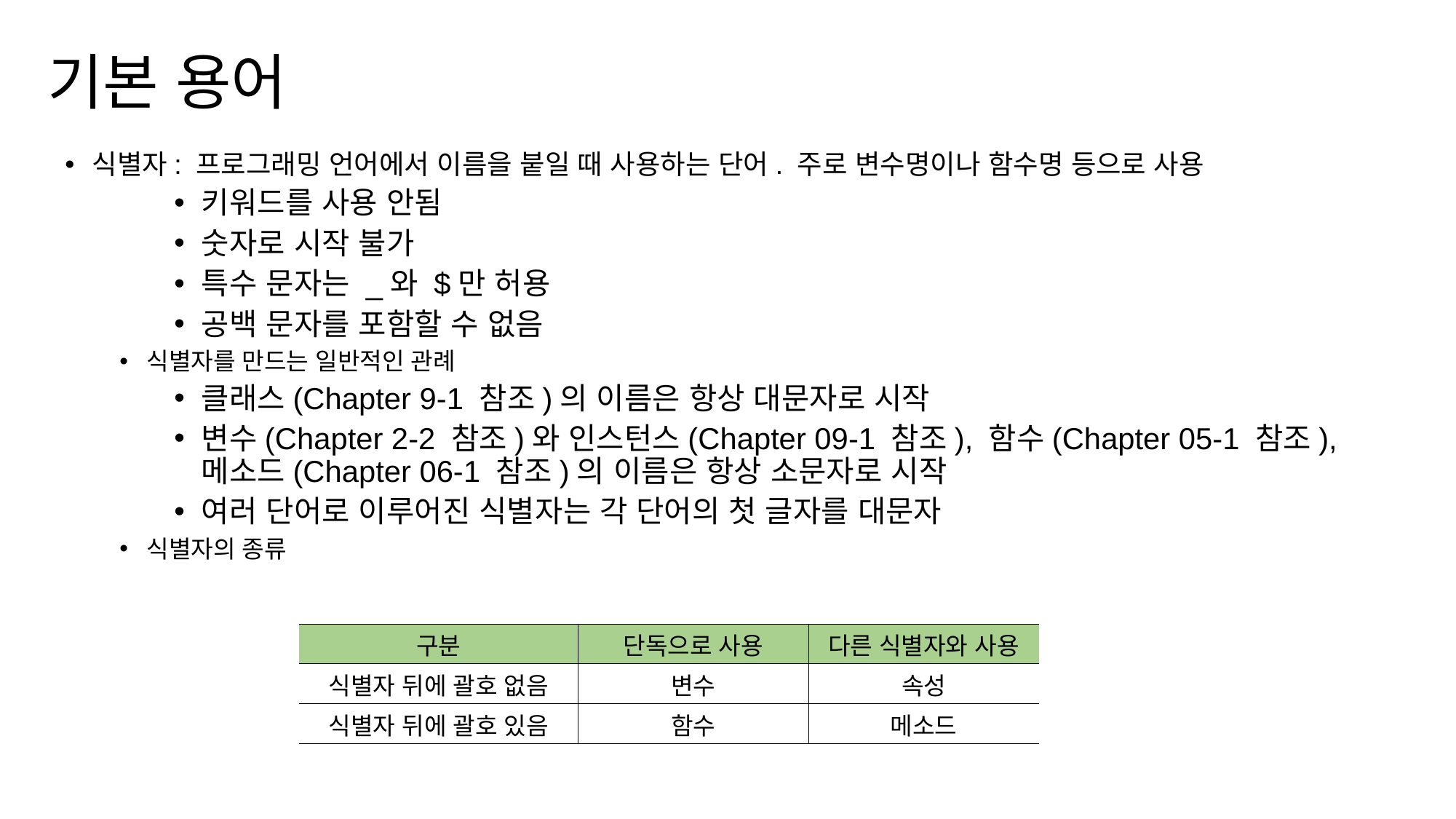

기본 용어
식별자: 프로그래밍 언어에서 이름을 붙일 때 사용하는 단어. 주로 변수명이나 함수명 등으로 사용
키워드를 사용 안됨
숫자로 시작 불가
특수 문자는 _와 $만 허용
공백 문자를 포함할 수 없음
식별자를 만드는 일반적인 관례
클래스(Chapter 9-1 참조)의 이름은 항상 대문자로 시작
변수(Chapter 2-2 참조)와 인스턴스(Chapter 09-1 참조), 함수(Chapter 05-1 참조), 메소드(Chapter 06-1 참조)의 이름은 항상 소문자로 시작
여러 단어로 이루어진 식별자는 각 단어의 첫 글자를 대문자
식별자의 종류
| 구분 | 단독으로 사용 | 다른 식별자와 사용 |
| --- | --- | --- |
| 식별자 뒤에 괄호 없음 | 변수 | 속성 |
| 식별자 뒤에 괄호 있음 | 함수 | 메소드 |